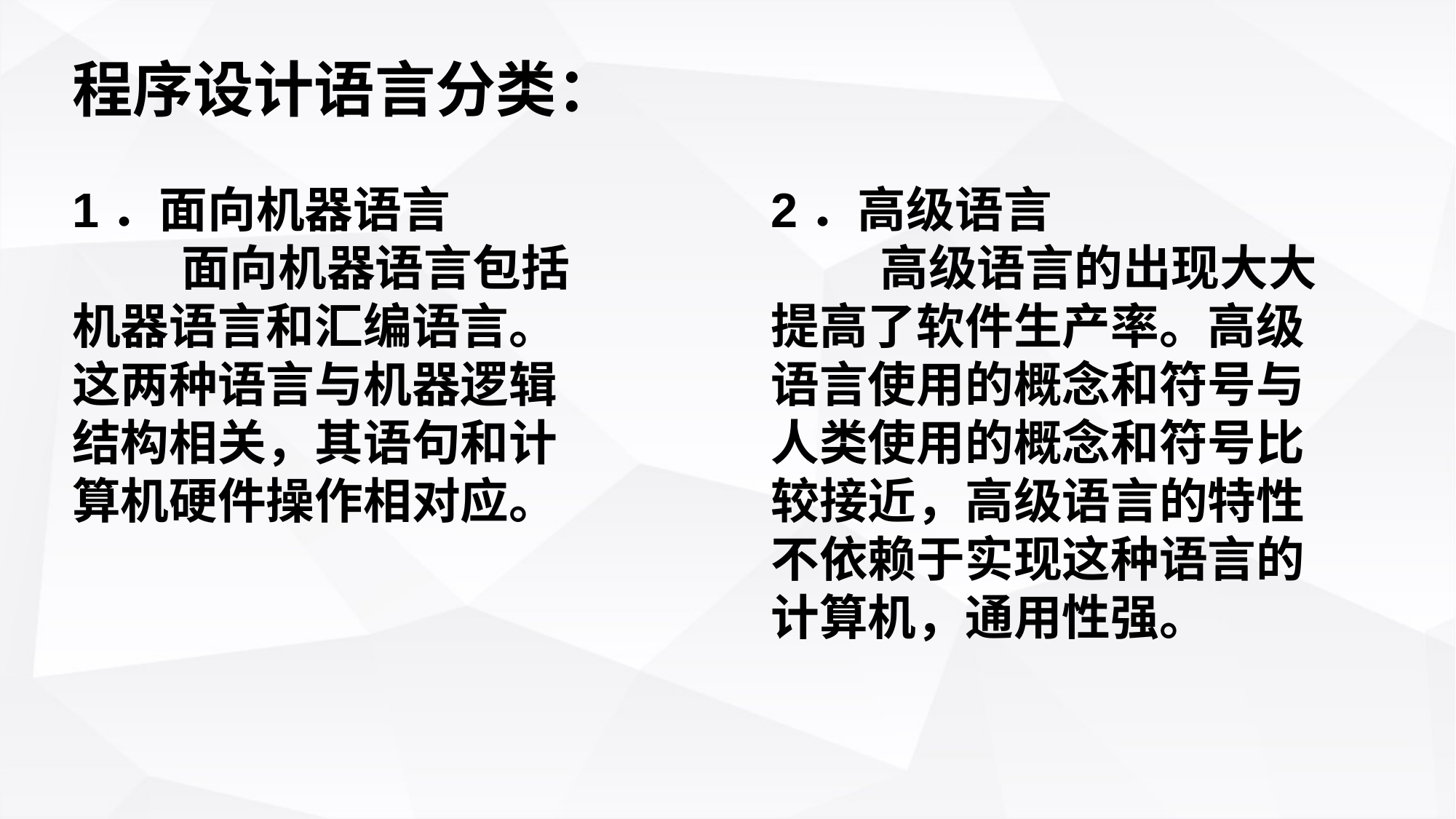

程序设计语言分类：
1．面向机器语言
	面向机器语言包括机器语言和汇编语言。这两种语言与机器逻辑结构相关，其语句和计算机硬件操作相对应。

2．高级语言
	高级语言的出现大大提高了软件生产率。高级语言使用的概念和符号与人类使用的概念和符号比较接近，高级语言的特性不依赖于实现这种语言的计算机，通用性强。